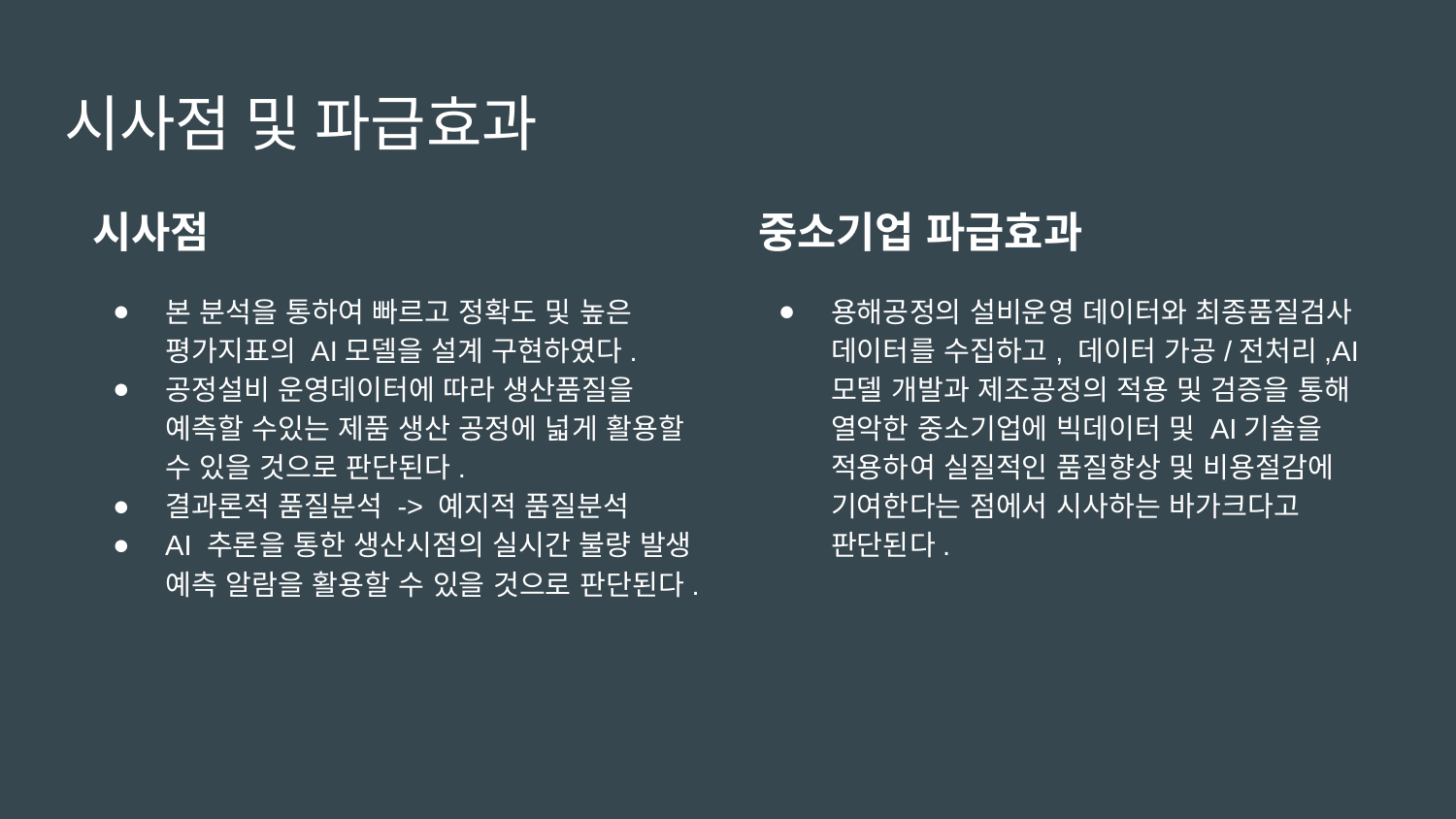

# 시사점 및 파급효과
시사점
본 분석을 통하여 빠르고 정확도 및 높은 평가지표의 AI모델을 설계 구현하였다.
공정설비 운영데이터에 따라 생산품질을 예측할 수있는 제품 생산 공정에 넓게 활용할 수 있을 것으로 판단된다.
결과론적 품질분석 -> 예지적 품질분석
AI 추론을 통한 생산시점의 실시간 불량 발생 예측 알람을 활용할 수 있을 것으로 판단된다.

중소기업 파급효과
용해공정의 설비운영 데이터와 최종품질검사 데이터를 수집하고, 데이터 가공/전처리,AI 모델 개발과 제조공정의 적용 및 검증을 통해 열악한 중소기업에 빅데이터 및 AI기술을 적용하여 실질적인 품질향상 및 비용절감에 기여한다는 점에서 시사하는 바가크다고 판단된다.